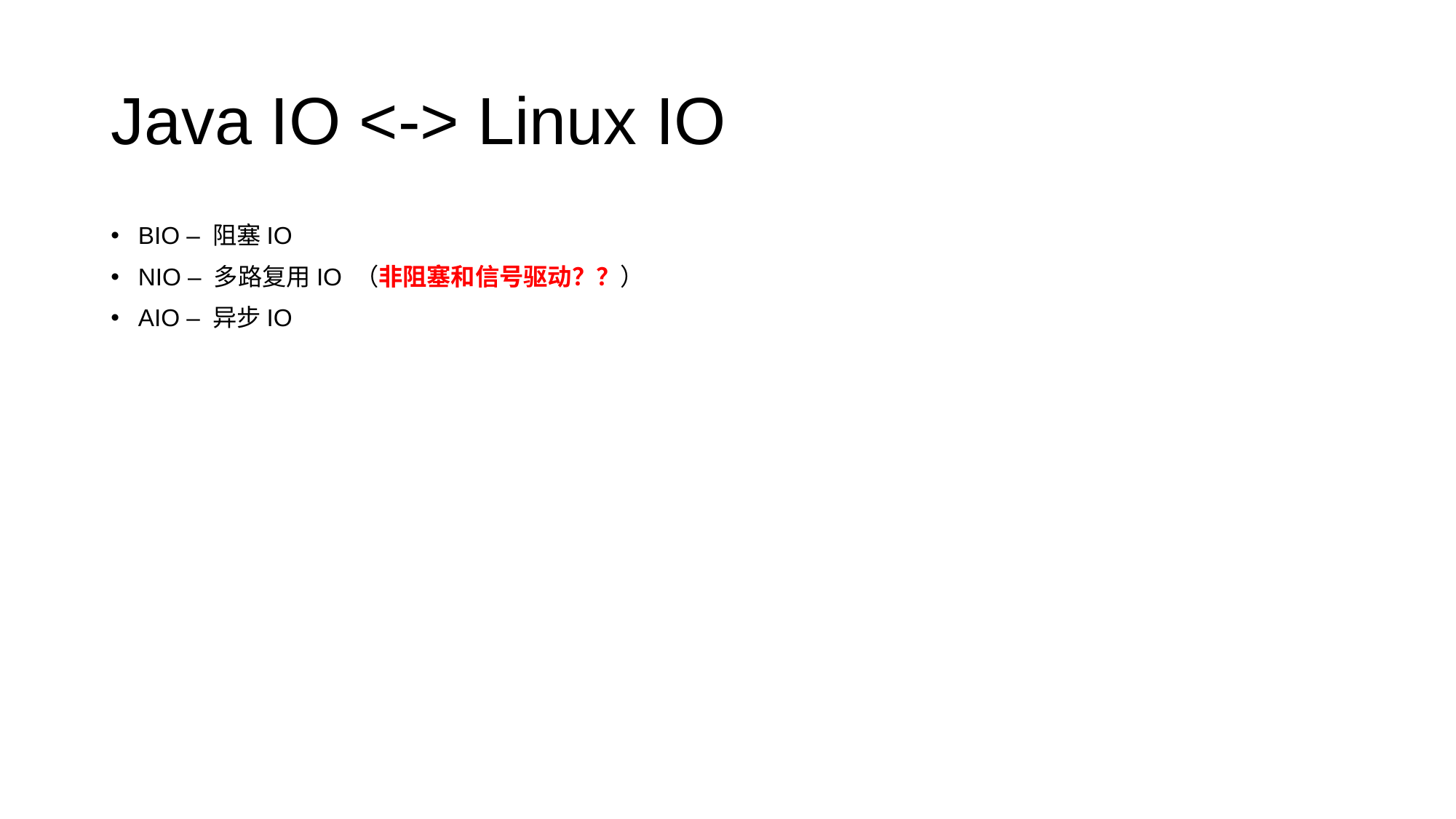

# Java IO <-> Linux IO
BIO – 阻塞IO
NIO – 多路复用IO （非阻塞和信号驱动？？）
AIO – 异步IO